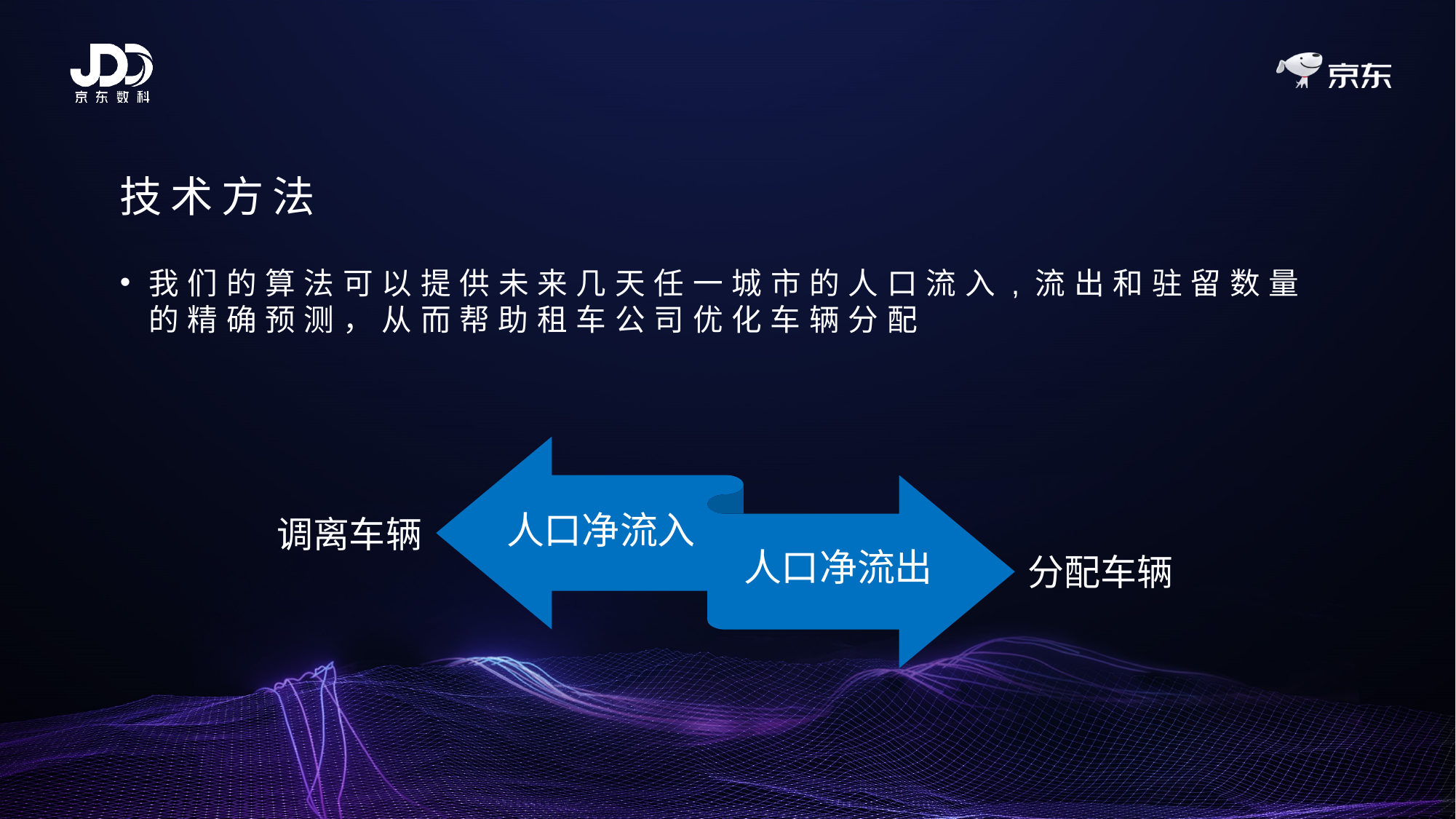

技术方法
我们的算法可以提供未来几天任一城市的人口流入,流出和驻留数量的精确预测，从而帮助租车公司优化车辆分配
人口净流入
人口净流出
调离车辆
分配车辆